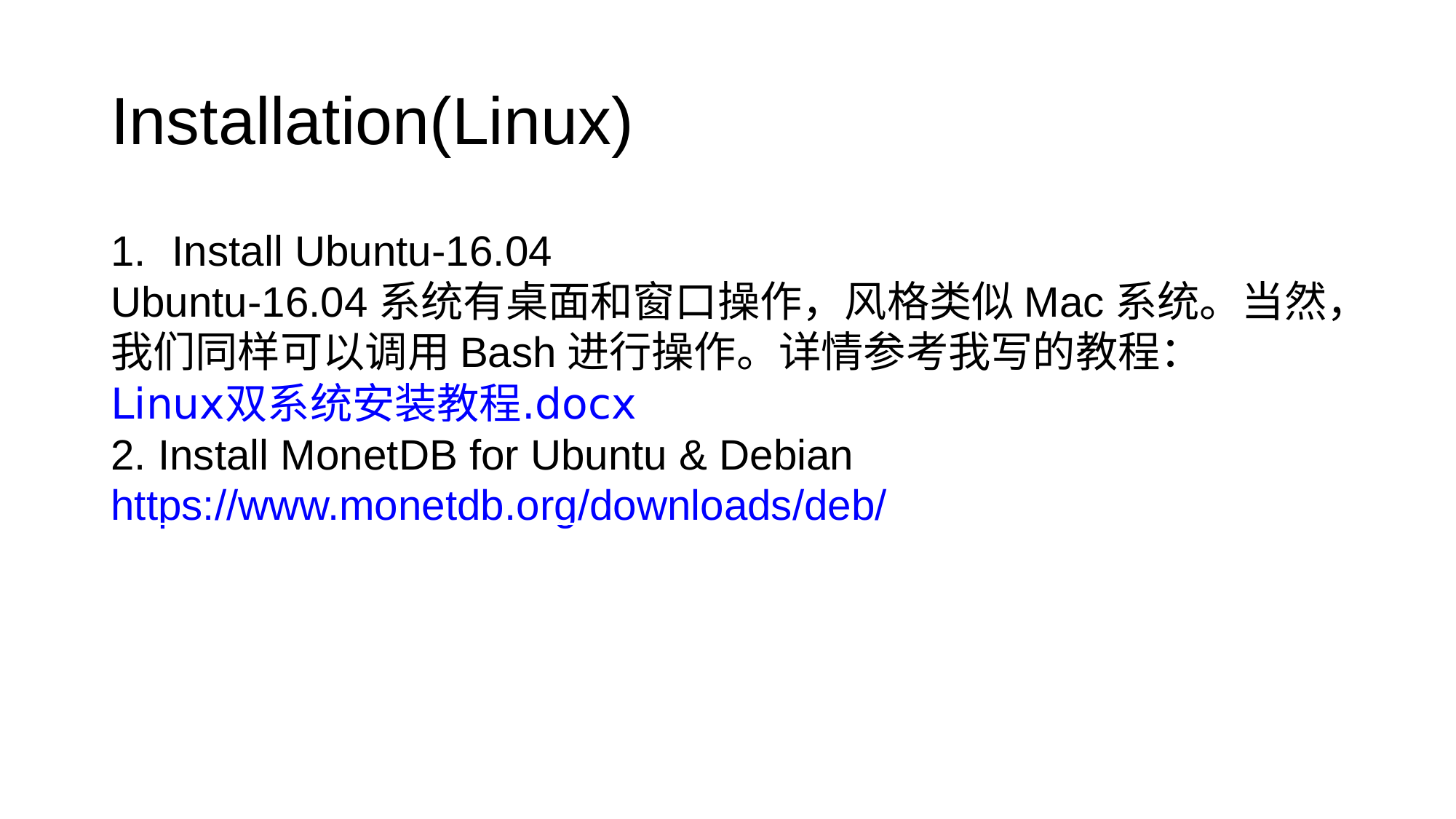

Installation(Linux)
Install Ubuntu-16.04
Ubuntu-16.04系统有桌面和窗口操作，风格类似Mac系统。当然，我们同样可以调用Bash进行操作。详情参考我写的教程：
Linux双系统安装教程.docx
2. Install MonetDB for Ubuntu & Debian
https://www.monetdb.org/downloads/deb/